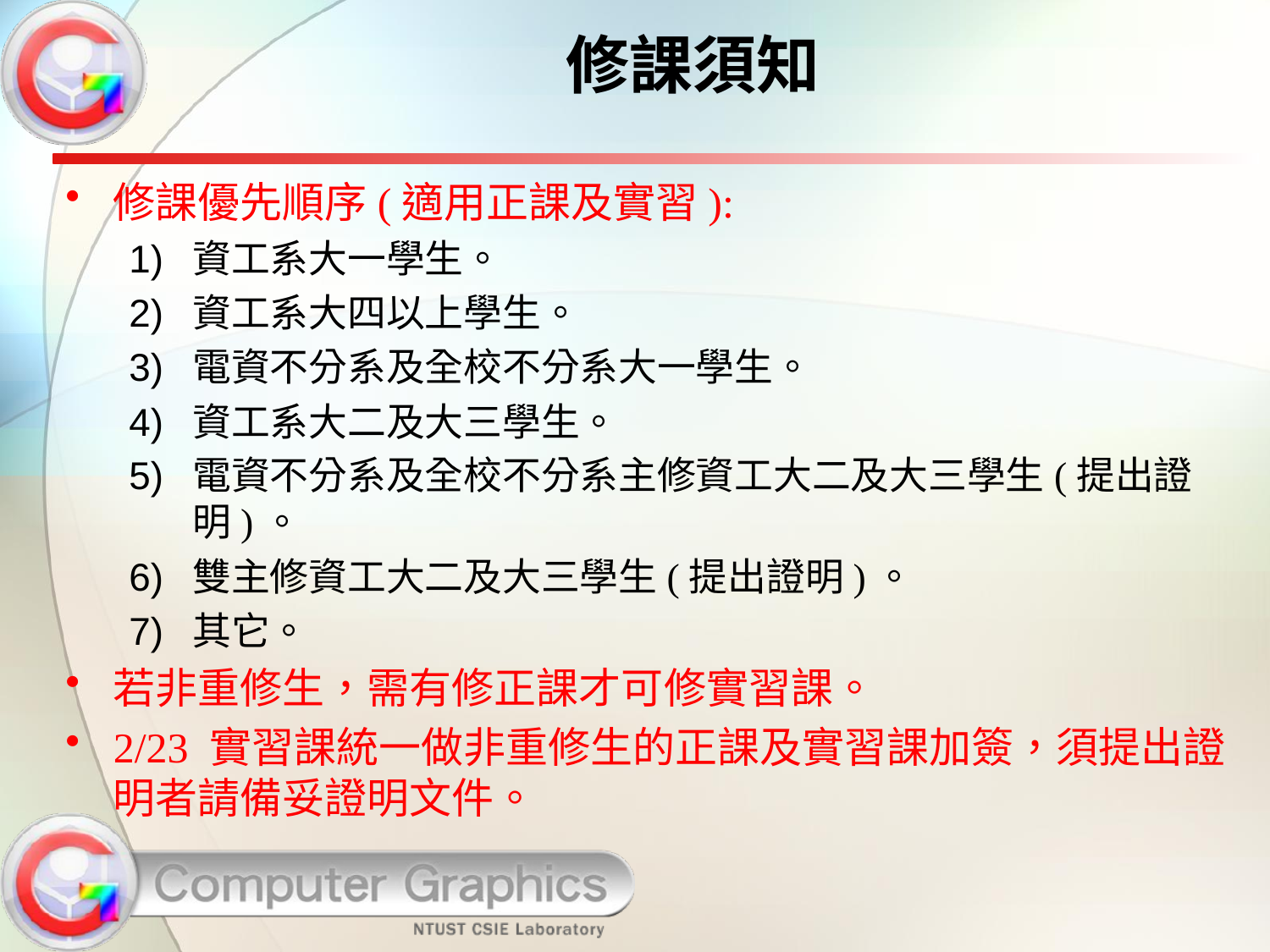

# 修課須知
修課優先順序(適用正課及實習):
資工系大一學生。
資工系大四以上學生。
電資不分系及全校不分系大一學生。
資工系大二及大三學生。
電資不分系及全校不分系主修資工大二及大三學生(提出證明)。
雙主修資工大二及大三學生(提出證明)。
其它。
若非重修生，需有修正課才可修實習課。
2/23 實習課統一做非重修生的正課及實習課加簽，須提出證明者請備妥證明文件。